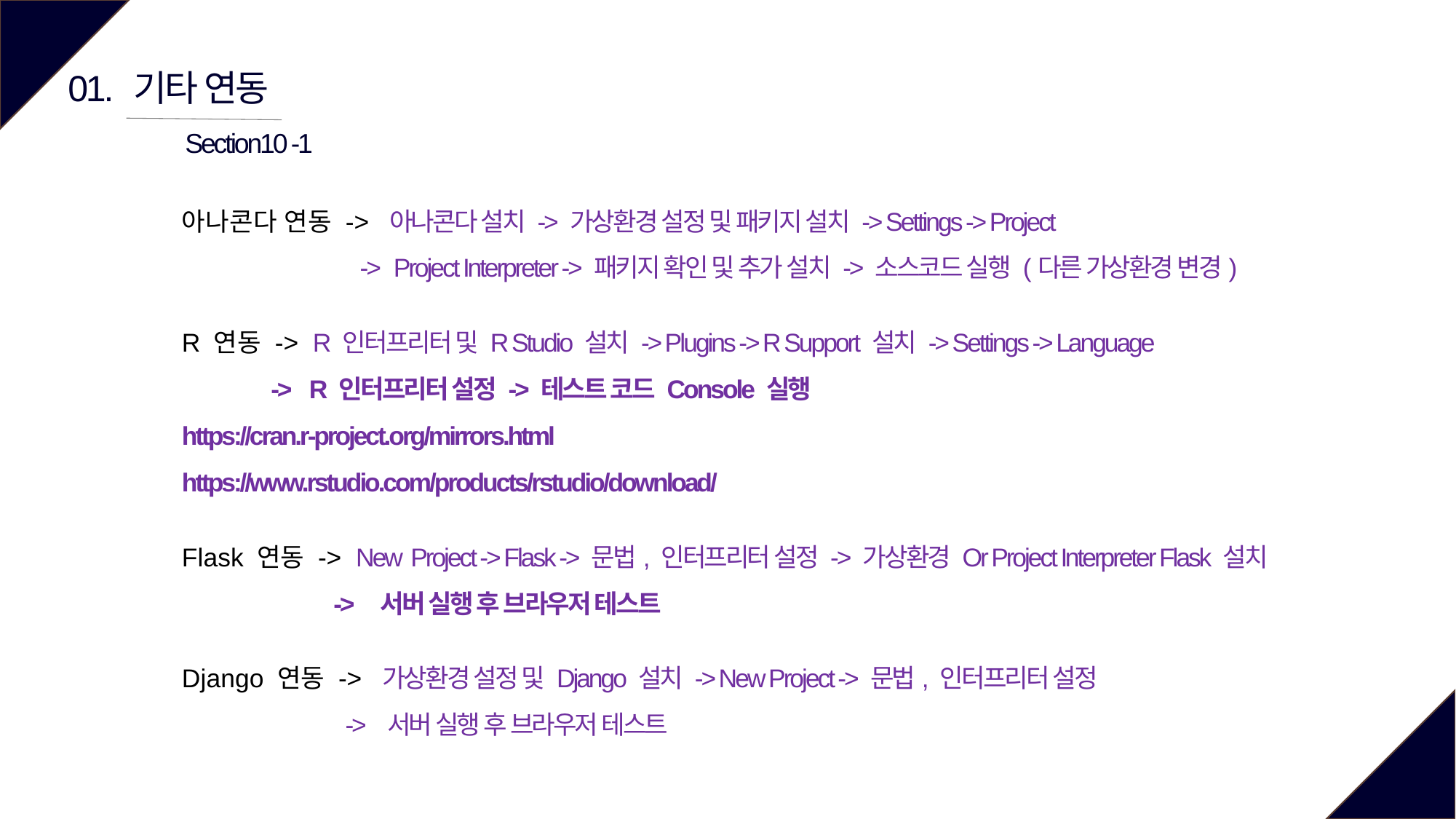

01.
기타 연동
Section10 -1
아나콘다 연동 ->  아나콘다 설치 -> 가상환경 설정 및 패키지 설치 -> Settings -> Project
                                     ->   Project Interpreter -> 패키지 확인 및 추가 설치 -> 소스코드 실행 (다른 가상환경 변경)
R 연동 ->  R 인터프리터 및 R Studio 설치 -> Plugins -> R Support 설치 -> Settings -> Language
                  ->    R 인터프리터 설정 -> 테스트 코드 Console 실행
https://cran.r-project.org/mirrors.html
https://www.rstudio.com/products/rstudio/download/
Flask 연동 ->  New  Project -> Flask -> 문법, 인터프리터 설정 -> 가상환경 Or Project Interpreter Flask 설치
                               ->    서버 실행 후 브라우저 테스트
Django 연동 ->  가상환경 설정 및 Django 설치 -> New Project -> 문법, 인터프리터 설정
                               ->   서버 실행 후 브라우저 테스트